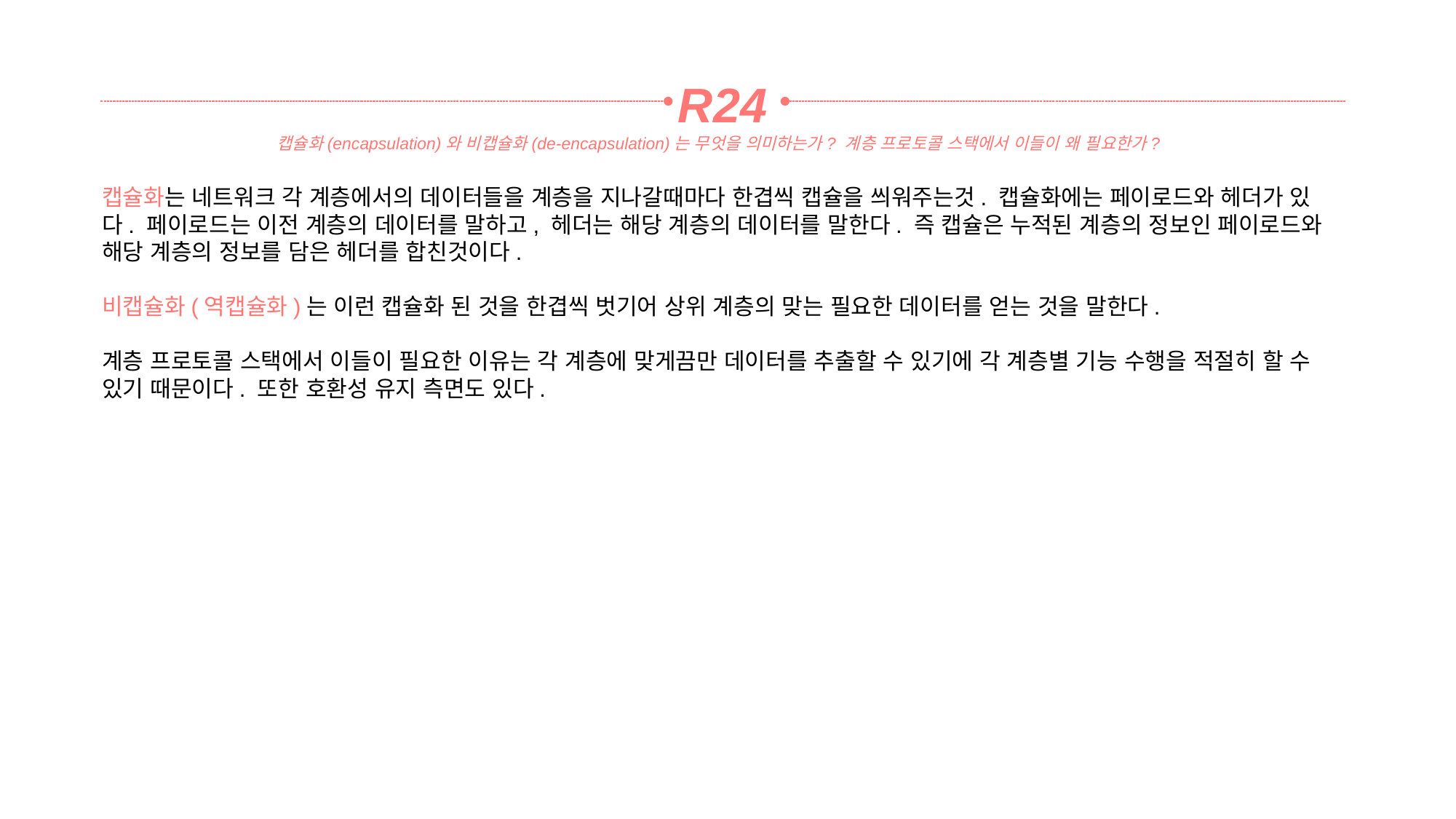

R24
캡슐화(encapsulation)와 비캡슐화(de-encapsulation)는 무엇을 의미하는가? 계층 프로토콜 스택에서 이들이 왜 필요한가?
캡슐화는 네트워크 각 계층에서의 데이터들을 계층을 지나갈때마다 한겹씩 캡슐을 씌워주는것. 캡슐화에는 페이로드와 헤더가 있다. 페이로드는 이전 계층의 데이터를 말하고, 헤더는 해당 계층의 데이터를 말한다. 즉 캡슐은 누적된 계층의 정보인 페이로드와 해당 계층의 정보를 담은 헤더를 합친것이다.

비캡슐화(역캡슐화)는 이런 캡슐화 된 것을 한겹씩 벗기어 상위 계층의 맞는 필요한 데이터를 얻는 것을 말한다.

계층 프로토콜 스택에서 이들이 필요한 이유는 각 계층에 맞게끔만 데이터를 추출할 수 있기에 각 계층별 기능 수행을 적절히 할 수 있기 때문이다. 또한 호환성 유지 측면도 있다.